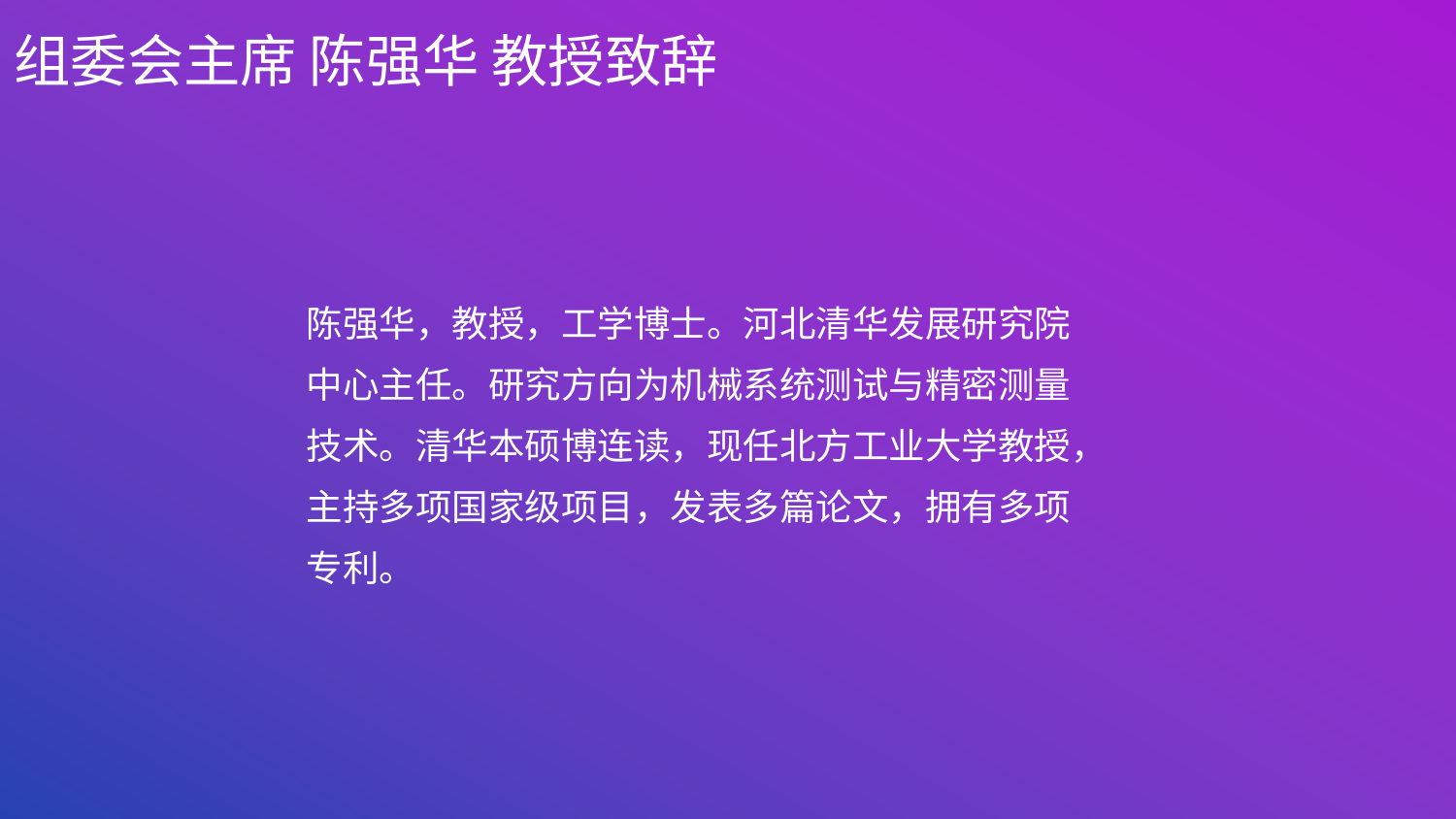

组委会主席 陈强华 教授致辞

陈强华，教授，工学博士。河北清华发展研究院中心主任。研究方向为机械系统测试与精密测量技术。清华本硕博连读，现任北方工业大学教授，主持多项国家级项目，发表多篇论文，拥有多项专利。